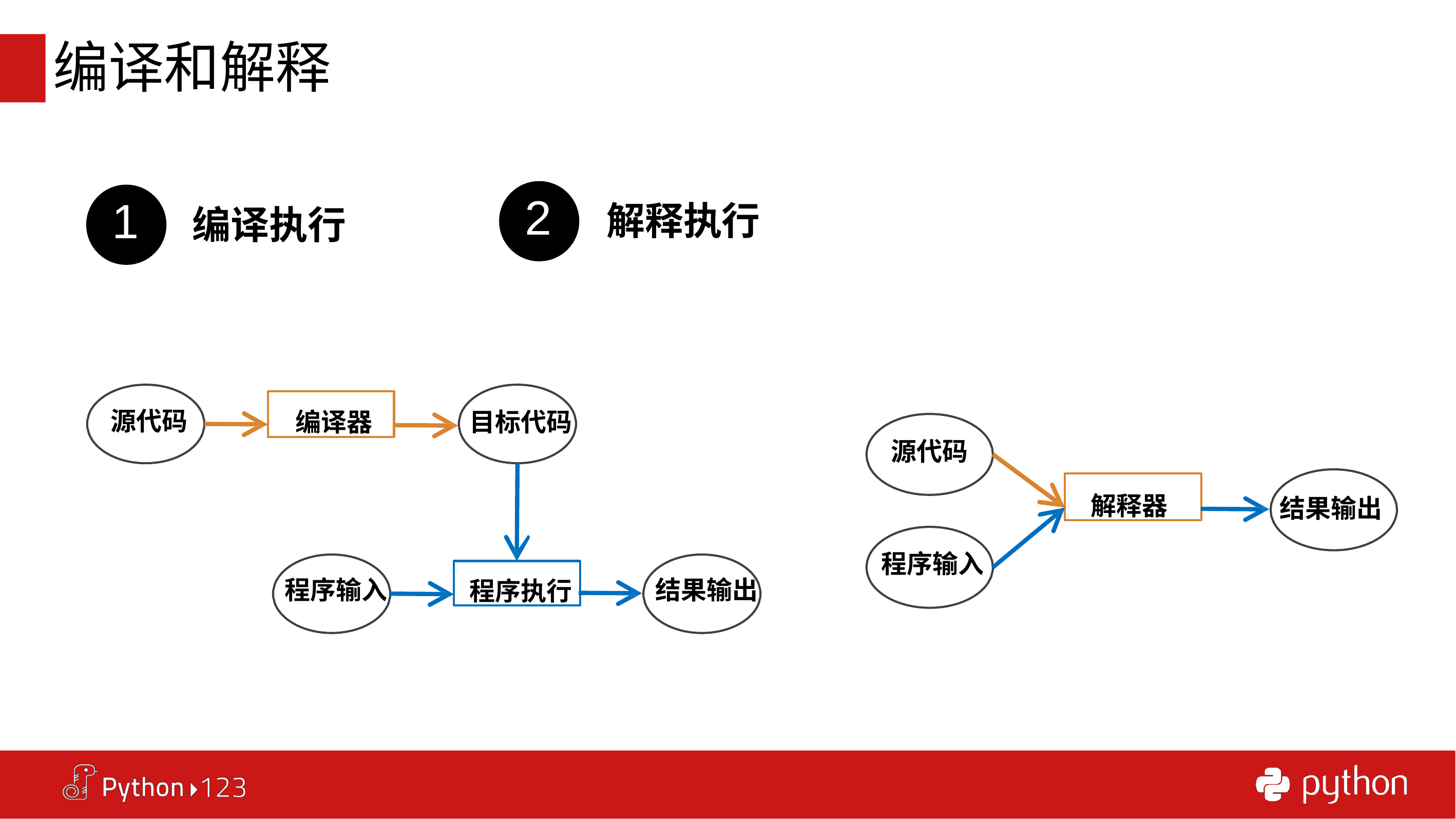

# 编译和解释

1
2	解释执行
编译执行

编译器
源代码
目标代码

源代码

解释器
结果输出

程序输入

程序执行
程序输入
结果输出